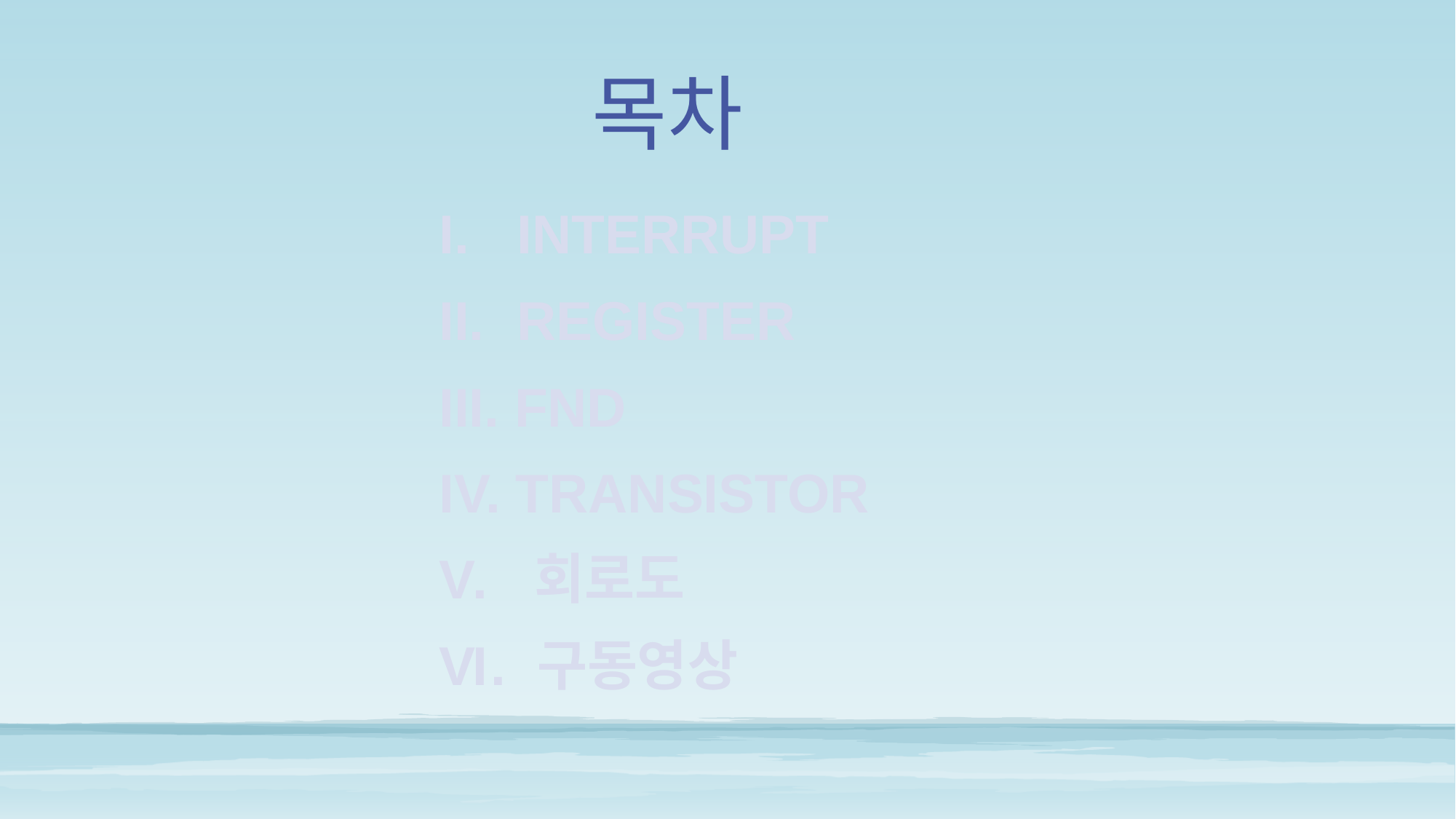

# 목차
  INTERRUPT
  REGISTER
 FND
 TRANSISTOR
  회로도
 구동영상